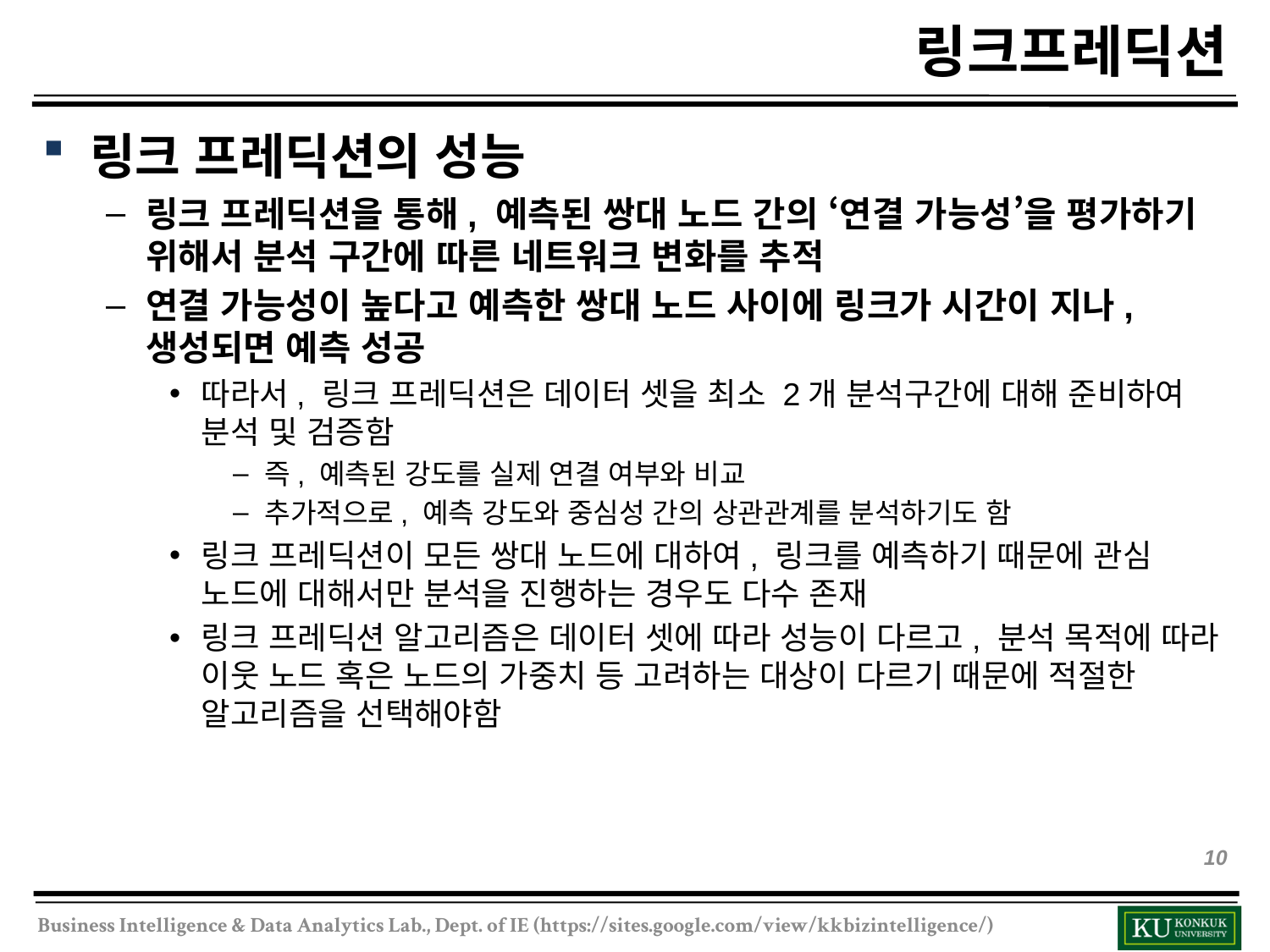

# 링크프레딕션
링크 프레딕션의 성능
링크 프레딕션을 통해, 예측된 쌍대 노드 간의 ‘연결 가능성’을 평가하기 위해서 분석 구간에 따른 네트워크 변화를 추적
연결 가능성이 높다고 예측한 쌍대 노드 사이에 링크가 시간이 지나, 생성되면 예측 성공
따라서, 링크 프레딕션은 데이터 셋을 최소 2개 분석구간에 대해 준비하여 분석 및 검증함
즉, 예측된 강도를 실제 연결 여부와 비교
추가적으로, 예측 강도와 중심성 간의 상관관계를 분석하기도 함
링크 프레딕션이 모든 쌍대 노드에 대하여, 링크를 예측하기 때문에 관심 노드에 대해서만 분석을 진행하는 경우도 다수 존재
링크 프레딕션 알고리즘은 데이터 셋에 따라 성능이 다르고, 분석 목적에 따라 이웃 노드 혹은 노드의 가중치 등 고려하는 대상이 다르기 때문에 적절한 알고리즘을 선택해야함

10
Business Intelligence & Data Analytics Lab., Dept. of IE (https://sites.google.com/view/kkbizintelligence/)